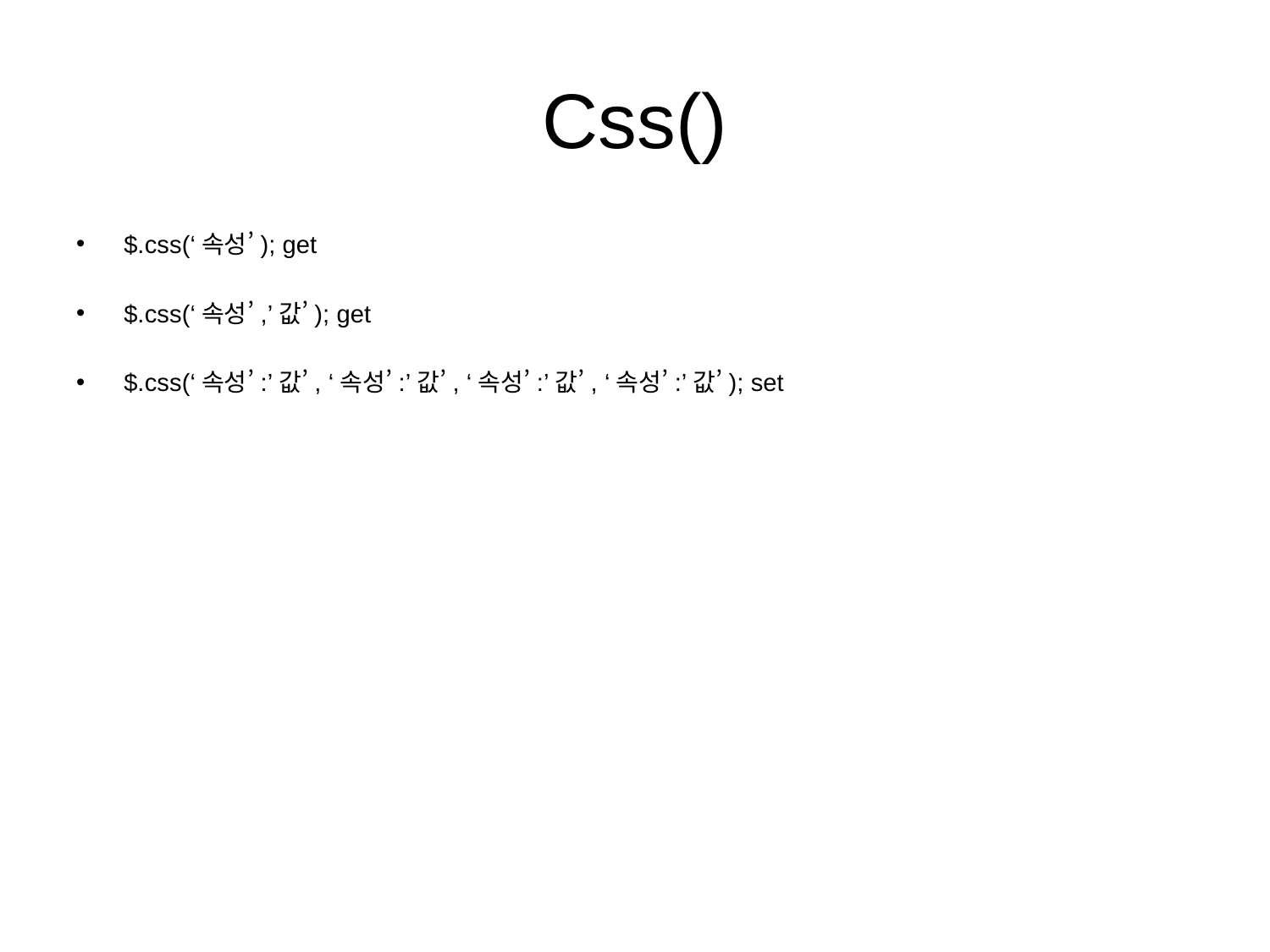

# Css()
$.css(‘속성’); get

$.css(‘속성’,’값’); get

$.css(‘속성’:’값’, ‘속성’:’값’, ‘속성’:’값’, ‘속성’:’값’); set